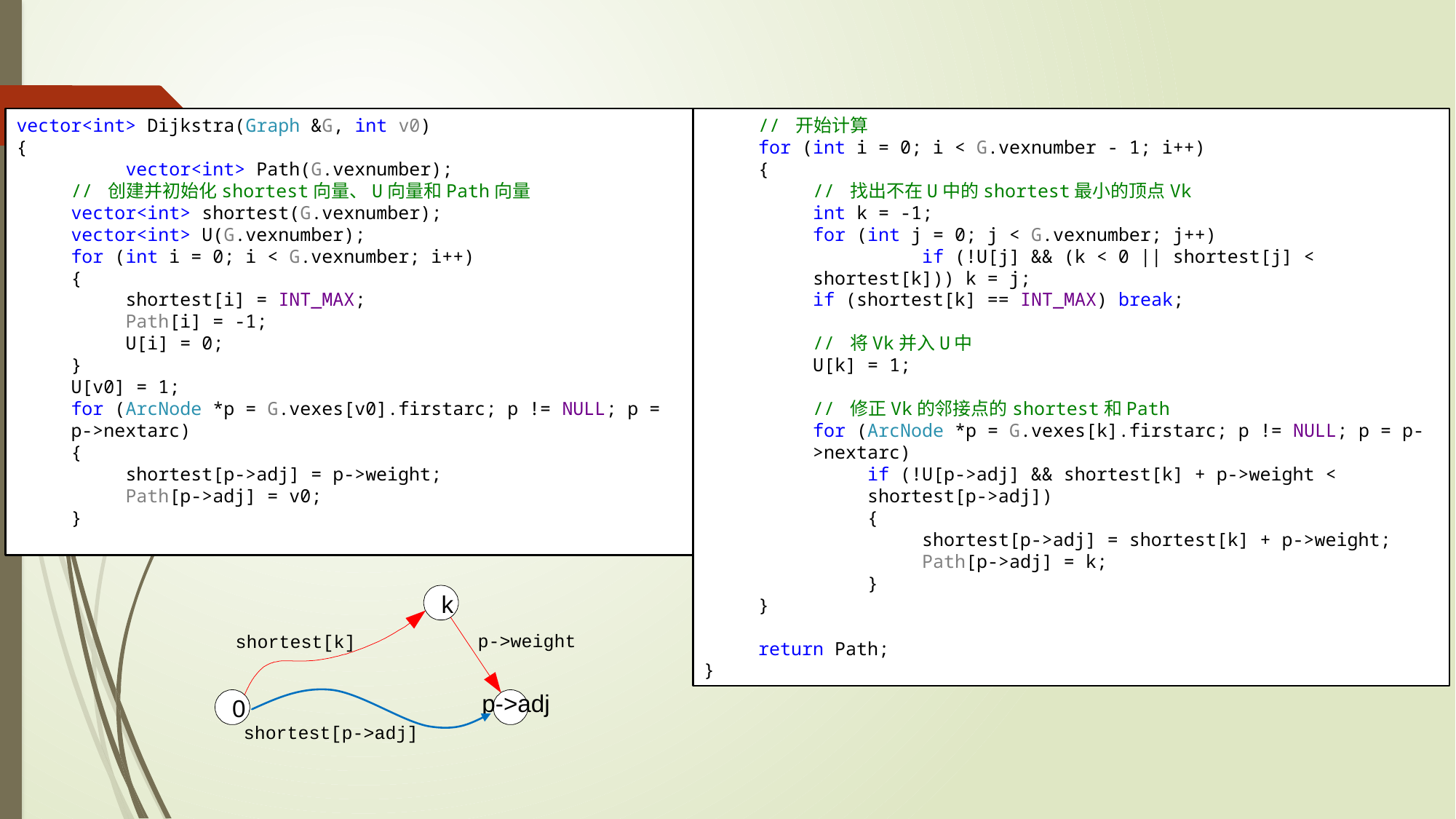

vector<int> Dijkstra(Graph &G, int v0)
{
 	vector<int> Path(G.vexnumber);
// 创建并初始化shortest向量、U向量和Path向量
vector<int> shortest(G.vexnumber);
vector<int> U(G.vexnumber);
for (int i = 0; i < G.vexnumber; i++)
{
shortest[i] = INT_MAX;
Path[i] = -1;
U[i] = 0;
}
U[v0] = 1;
for (ArcNode *p = G.vexes[v0].firstarc; p != NULL; p = p->nextarc)
{
shortest[p->adj] = p->weight;
Path[p->adj] = v0;
}

// 开始计算
for (int i = 0; i < G.vexnumber - 1; i++)
{
// 找出不在U中的shortest最小的顶点Vk
int k = -1;
for (int j = 0; j < G.vexnumber; j++)
	if (!U[j] && (k < 0 || shortest[j] < shortest[k])) k = j;
if (shortest[k] == INT_MAX) break;

// 将Vk并入U中
U[k] = 1;

// 修正Vk的邻接点的shortest和Path
for (ArcNode *p = G.vexes[k].firstarc; p != NULL; p = p->nextarc)
if (!U[p->adj] && shortest[k] + p->weight < shortest[p->adj])
{
shortest[p->adj] = shortest[k] + p->weight;
Path[p->adj] = k;
}
}

return Path;
}

k

p->adj

0
p->weight
shortest[k]
shortest[p->adj]